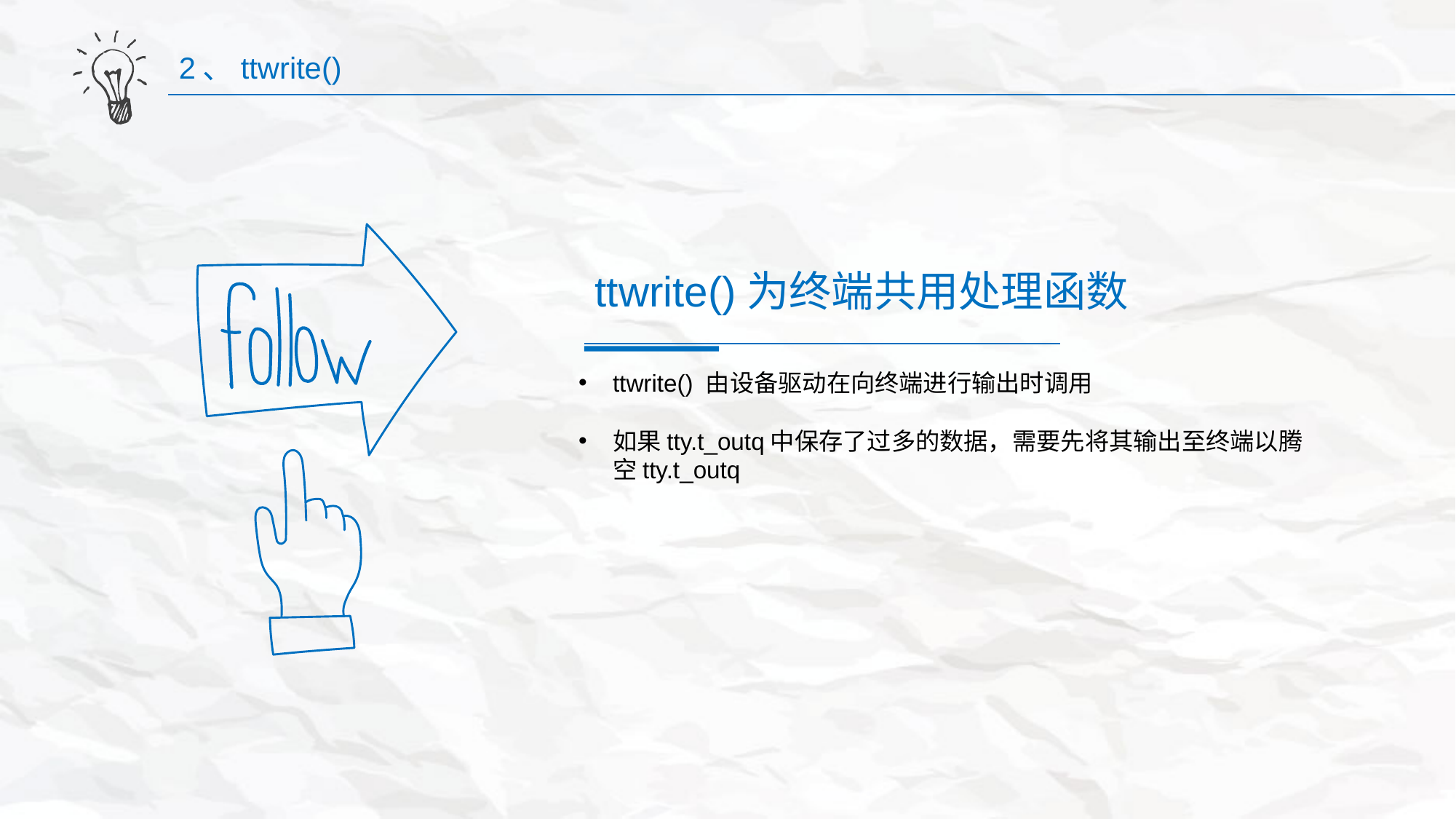

2、ttwrite()

ttwrite()为终端共用处理函数
ttwrite() 由设备驱动在向终端进行输出时调用

如果tty.t_outq中保存了过多的数据，需要先将其输出至终端以腾空tty.t_outq